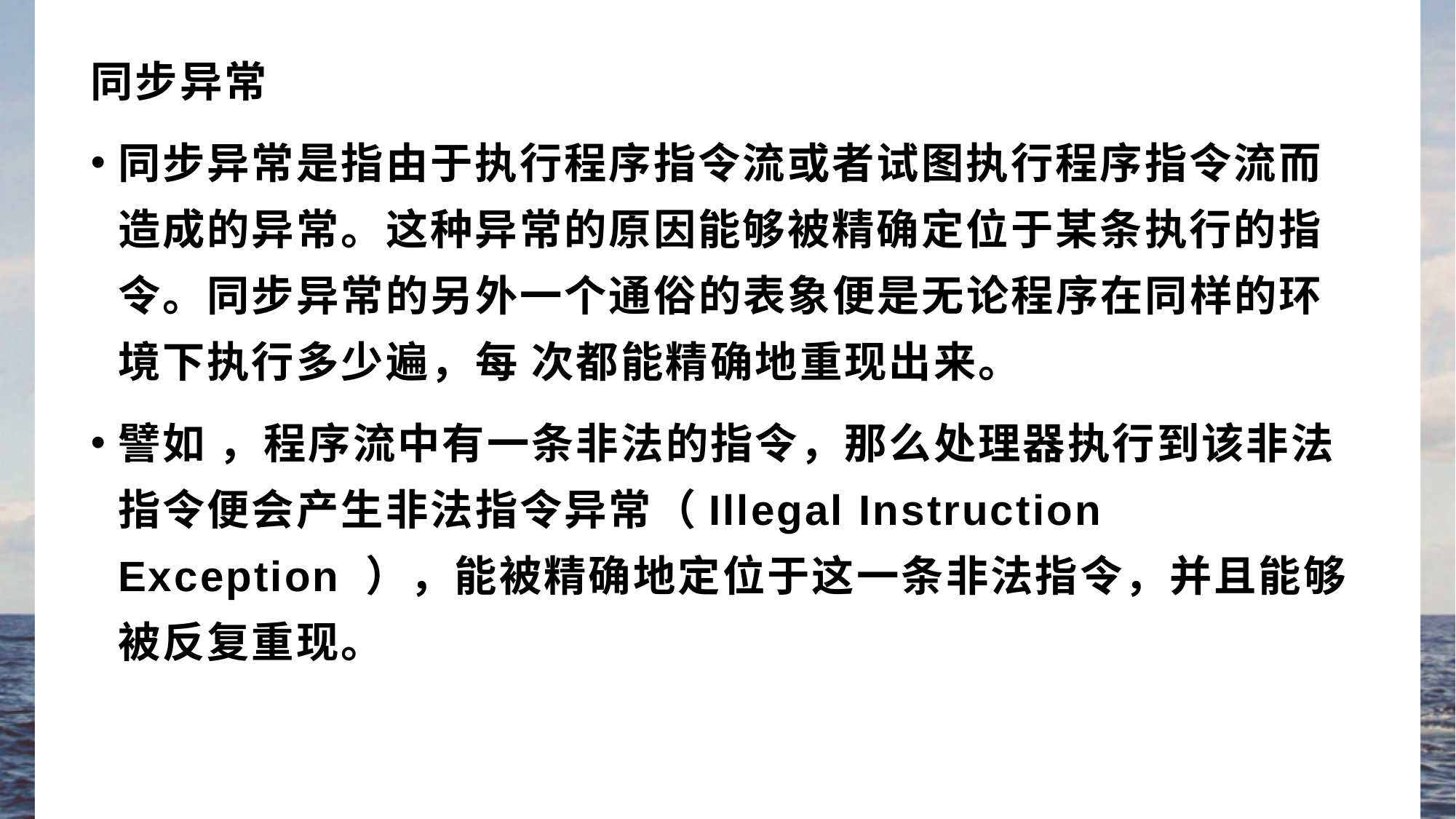

同步异常
同步异常是指由于执行程序指令流或者试图执行程序指令流而造成的异常。这种异常的原因能够被精确定位于某条执行的指令。同步异常的另外一个通俗的表象便是无论程序在同样的环境下执行多少遍，每 次都能精确地重现出来。
譬如 ，程序流中有一条非法的指令，那么处理器执行到该非法指令便会产生非法指令异常（Illegal Instruction Exception ），能被精确地定位于这一条非法指令，并且能够被反复重现。